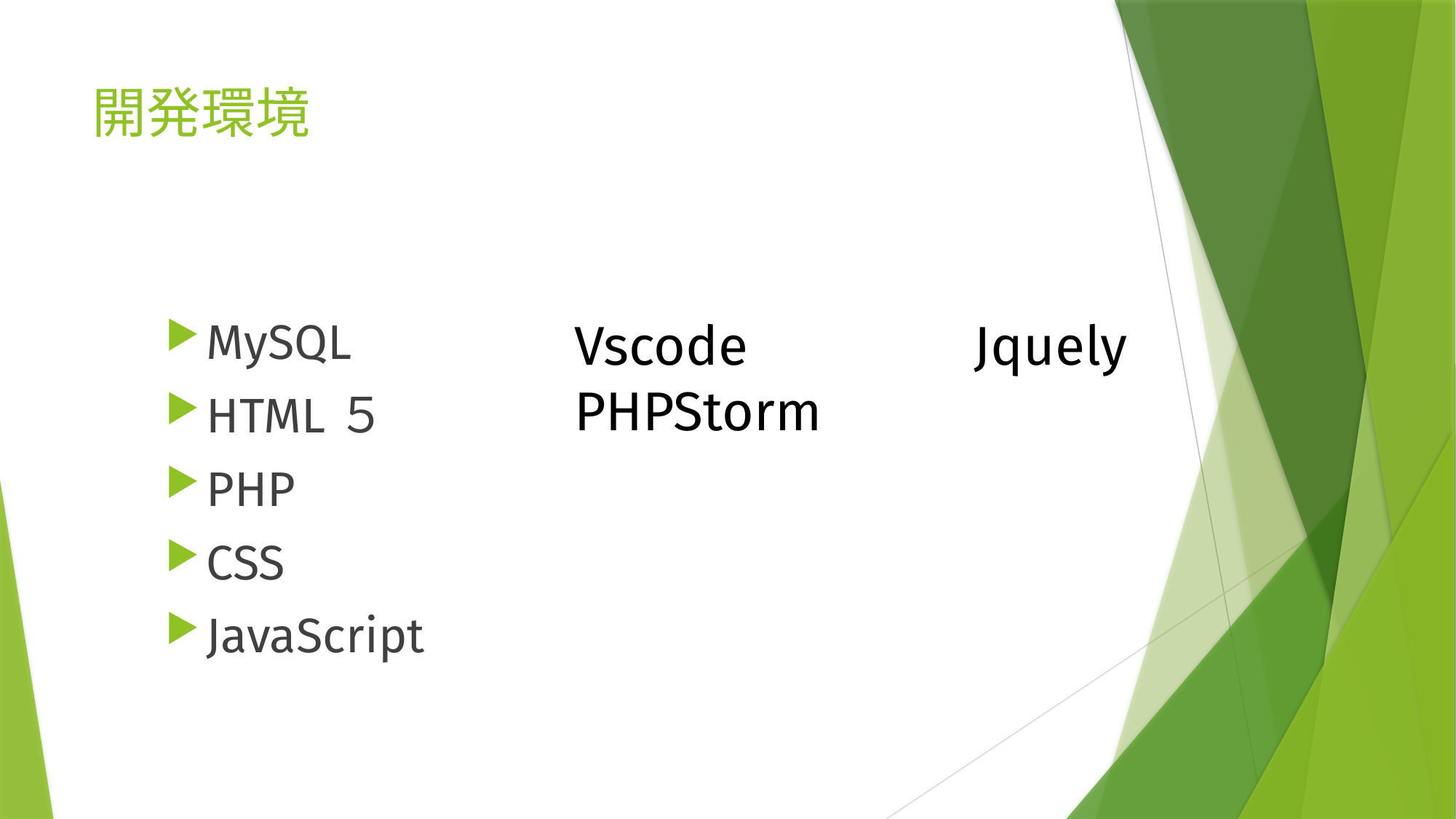

# 開発環境
MySQL
HTML５
PHP
CSS
JavaScript
Vscode
PHPStorm

Jquely